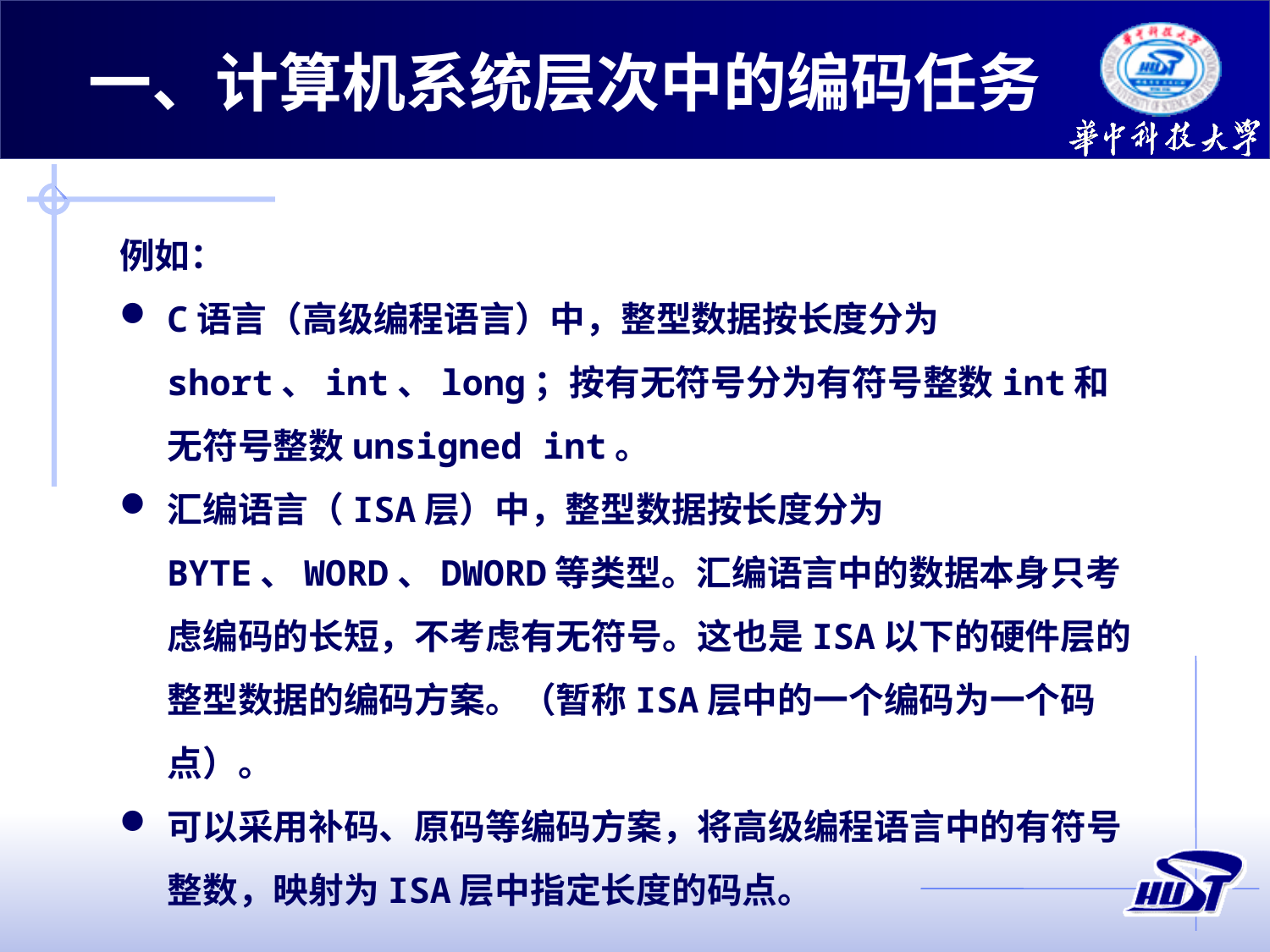

一、计算机系统层次中的编码任务
例如：
C语言（高级编程语言）中，整型数据按长度分为short、int、long；按有无符号分为有符号整数int和无符号整数unsigned int。
汇编语言（ISA层）中，整型数据按长度分为BYTE、WORD、DWORD等类型。汇编语言中的数据本身只考虑编码的长短，不考虑有无符号。这也是ISA以下的硬件层的整型数据的编码方案。（暂称ISA层中的一个编码为一个码点）。
可以采用补码、原码等编码方案，将高级编程语言中的有符号整数，映射为ISA层中指定长度的码点。